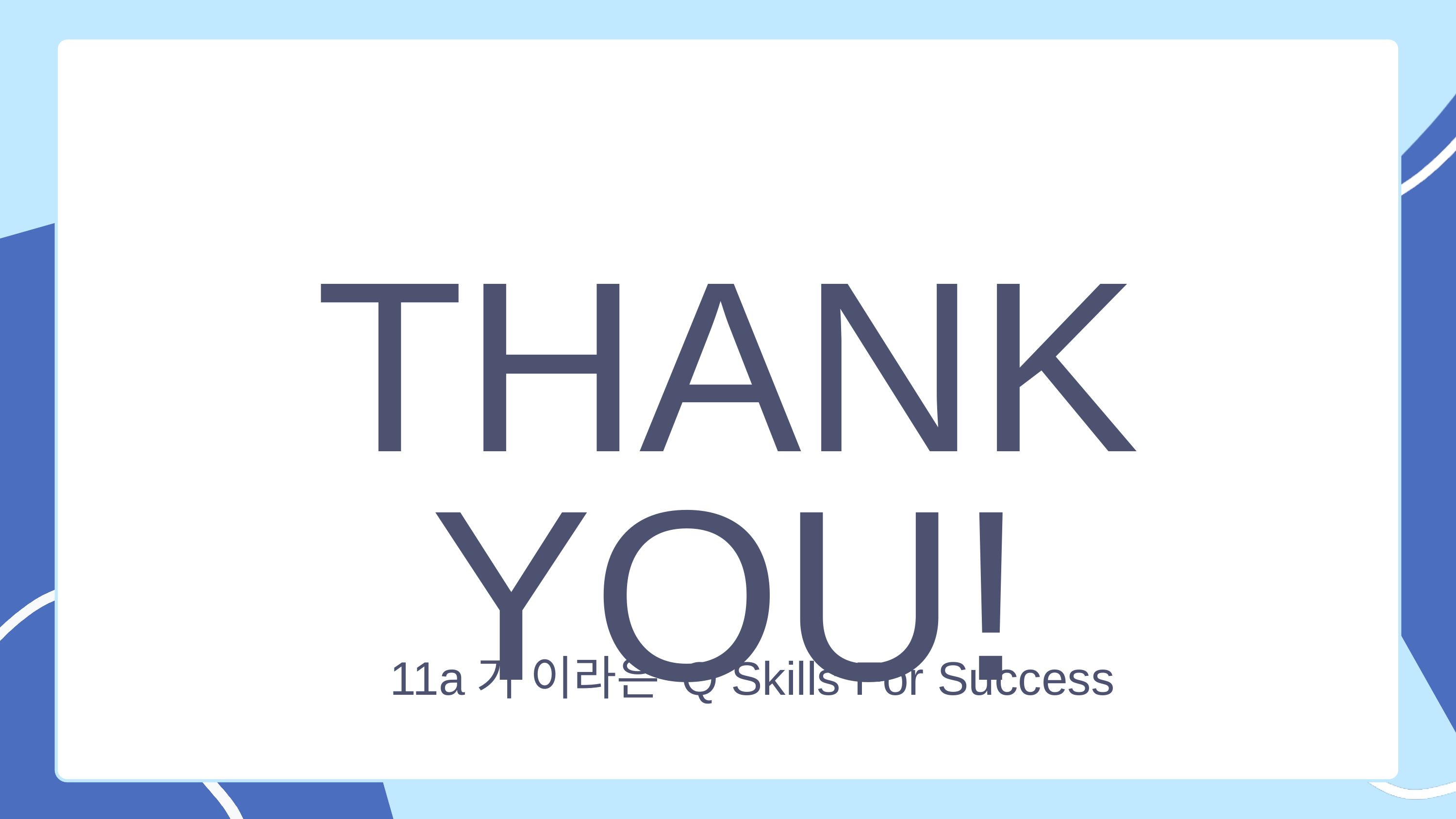

THANK YOU!

11a가 이라은 Q Skills For Success